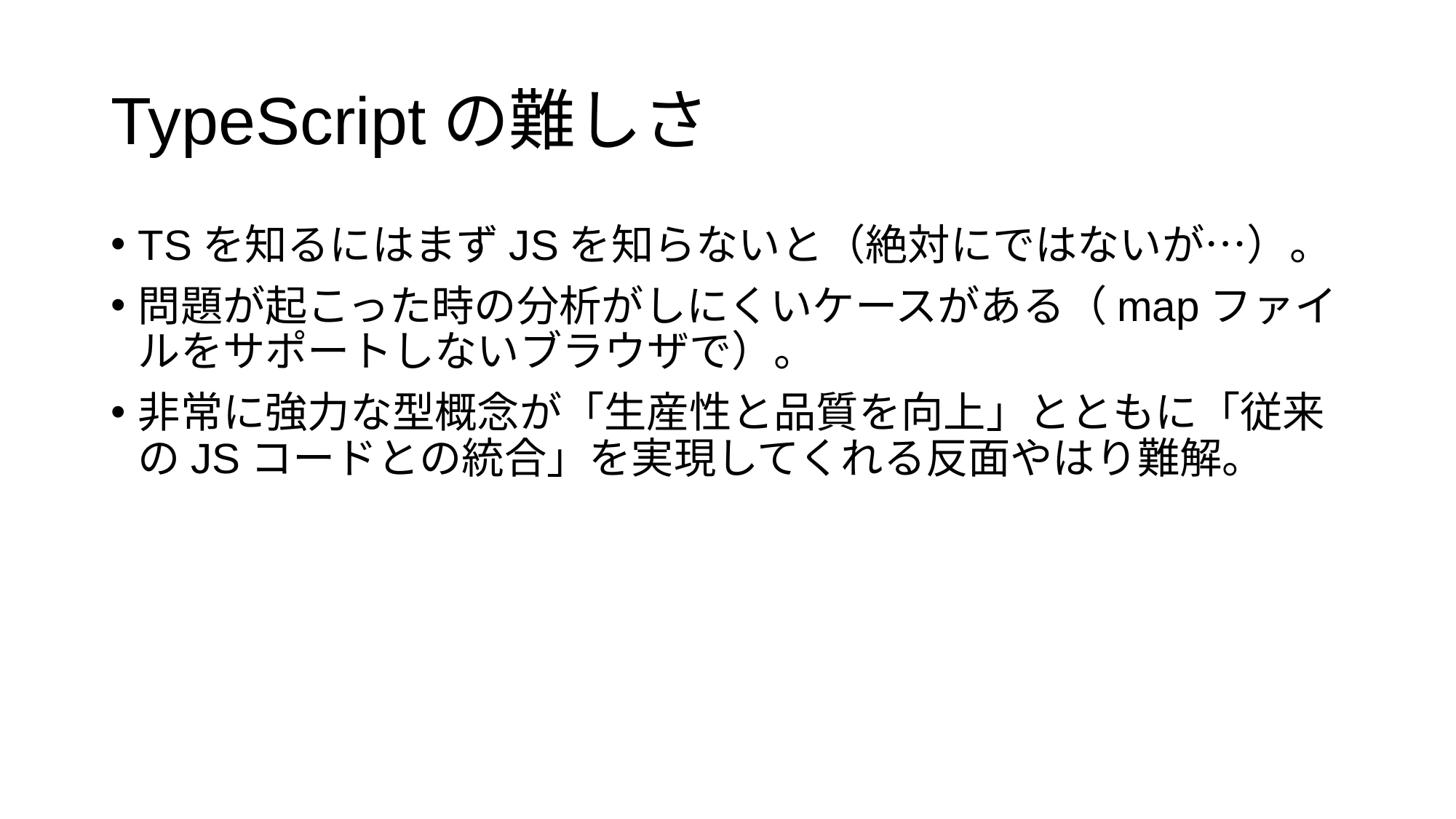

# TypeScriptの難しさ
TSを知るにはまずJSを知らないと（絶対にではないが…）。
問題が起こった時の分析がしにくいケースがある（mapファイルをサポートしないブラウザで）。
非常に強力な型概念が「生産性と品質を向上」とともに「従来のJSコードとの統合」を実現してくれる反面やはり難解。